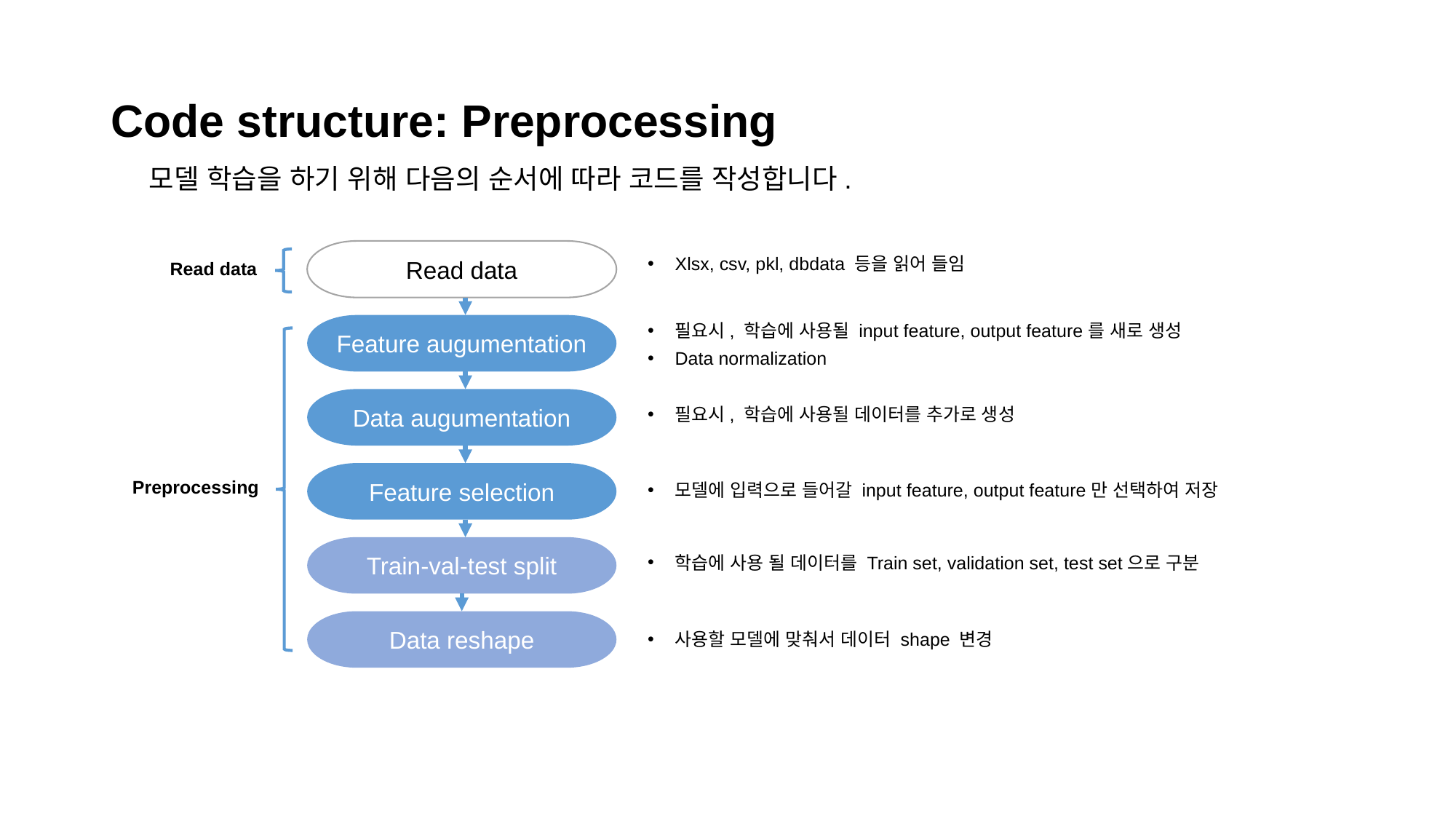

# Code structure: Preprocessing
모델 학습을 하기 위해 다음의 순서에 따라 코드를 작성합니다.
Read data

Read data
Xlsx, csv, pkl, dbdata 등을 읽어 들임
Feature augumentation
필요시, 학습에 사용될 input feature, output feature를 새로 생성
Data normalization

Data augumentation
필요시, 학습에 사용될 데이터를 추가로 생성
Feature selection
Preprocessing
모델에 입력으로 들어갈 input feature, output feature만 선택하여 저장
Train-val-test split
학습에 사용 될 데이터를 Train set, validation set, test set으로 구분
Data reshape
사용할 모델에 맞춰서 데이터 shape 변경